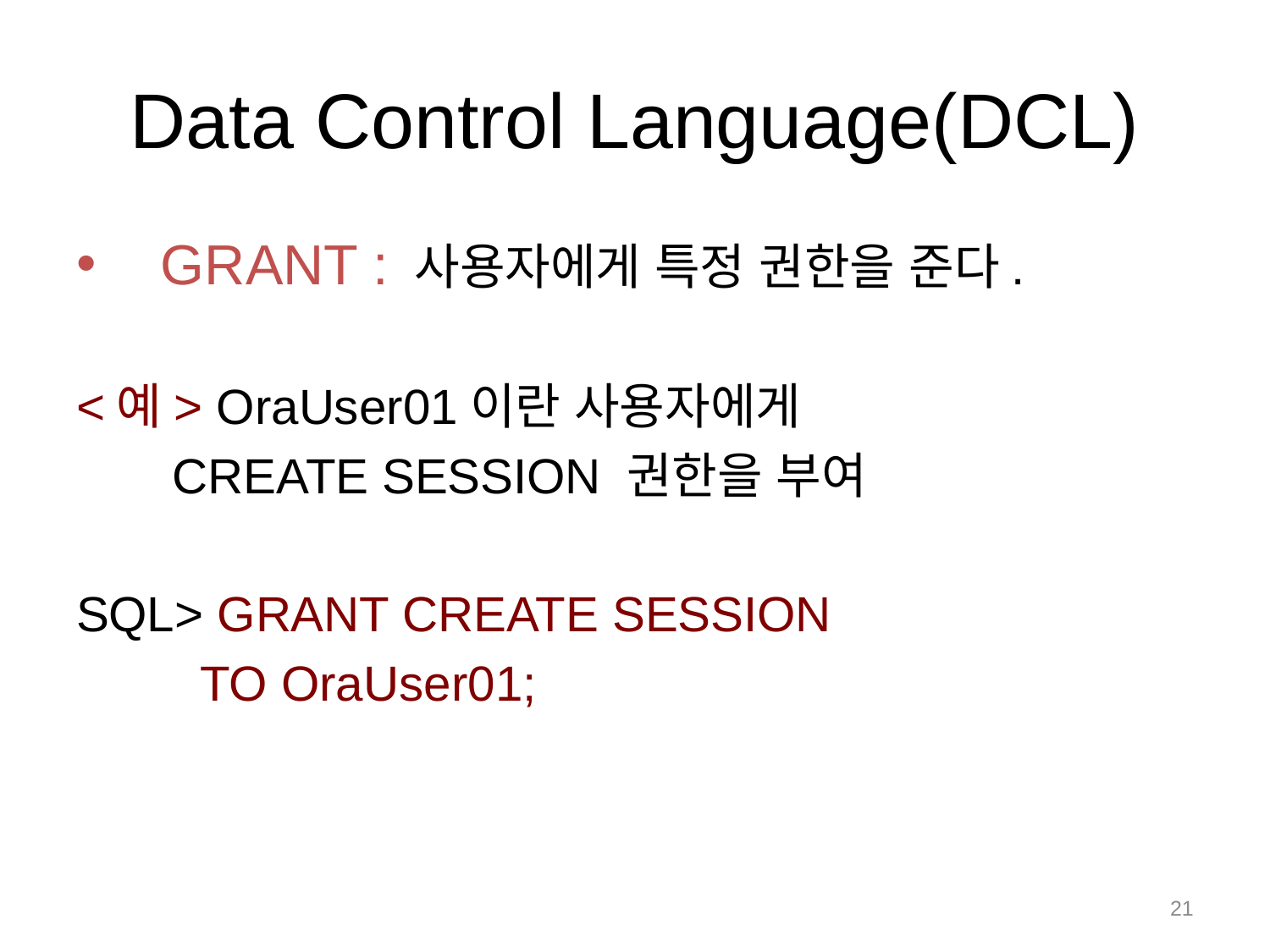

# Data Control Language(DCL)
GRANT : 사용자에게 특정 권한을 준다.

<예> OraUser01이란 사용자에게
       CREATE SESSION 권한을 부여

SQL> GRANT CREATE SESSION
         TO OraUser01;
21